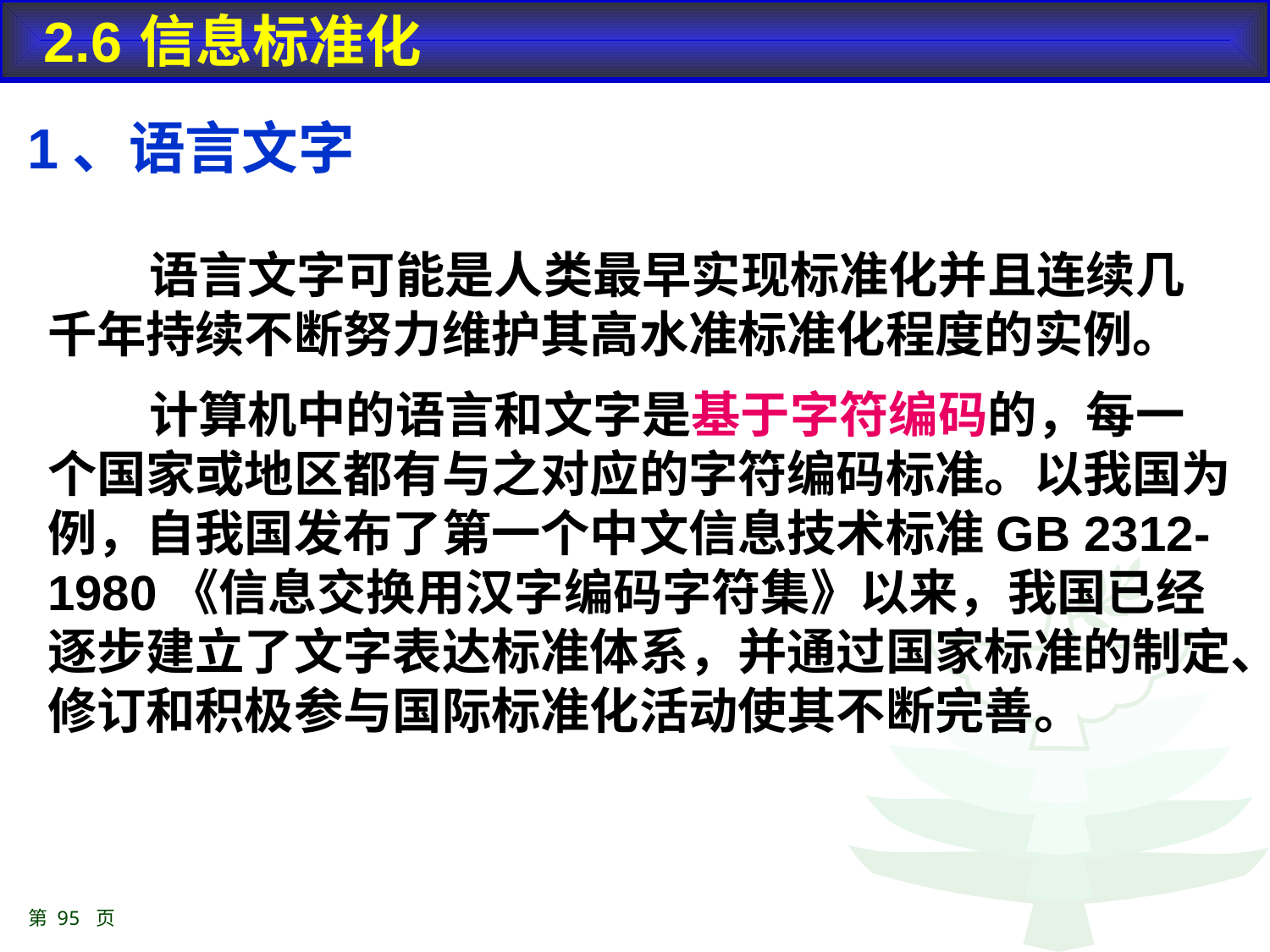

2.6	信息标准化
1、语言文字
        语言文字可能是人类最早实现标准化并且连续几千年持续不断努力维护其高水准标准化程度的实例。
        计算机中的语言和文字是基于字符编码的，每一个国家或地区都有与之对应的字符编码标准。以我国为例，自我国发布了第一个中文信息技术标准GB 2312-1980《信息交换用汉字编码字符集》以来，我国已经逐步建立了文字表达标准体系，并通过国家标准的制定、修订和积极参与国际标准化活动使其不断完善。